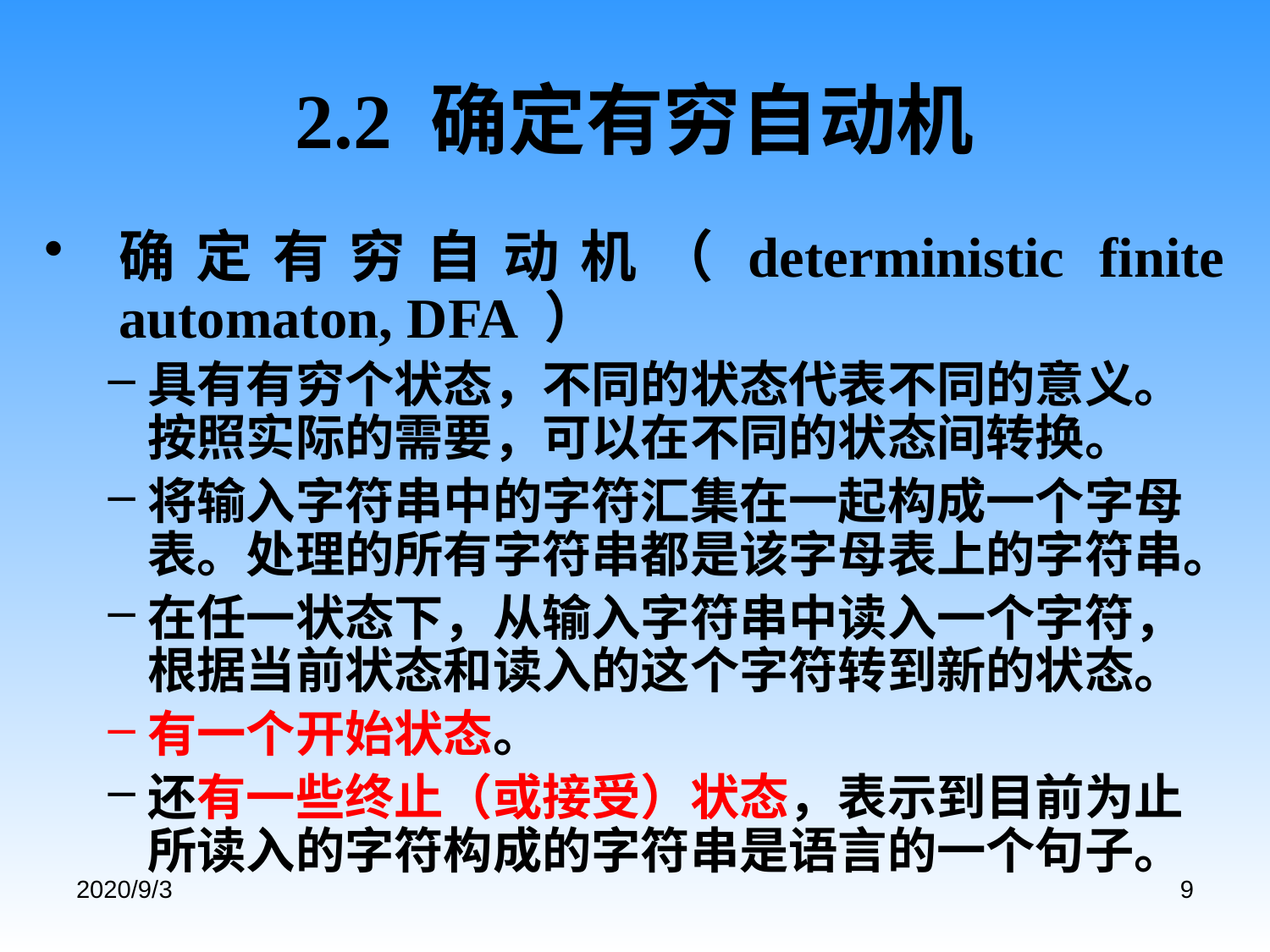

# 2.2 确定有穷自动机
确定有穷自动机（deterministic finite automaton, DFA ）
具有有穷个状态，不同的状态代表不同的意义。按照实际的需要，可以在不同的状态间转换。
将输入字符串中的字符汇集在一起构成一个字母表。处理的所有字符串都是该字母表上的字符串。
在任一状态下，从输入字符串中读入一个字符，根据当前状态和读入的这个字符转到新的状态。
有一个开始状态。
还有一些终止（或接受）状态，表示到目前为止所读入的字符构成的字符串是语言的一个句子。
2020/9/3
9